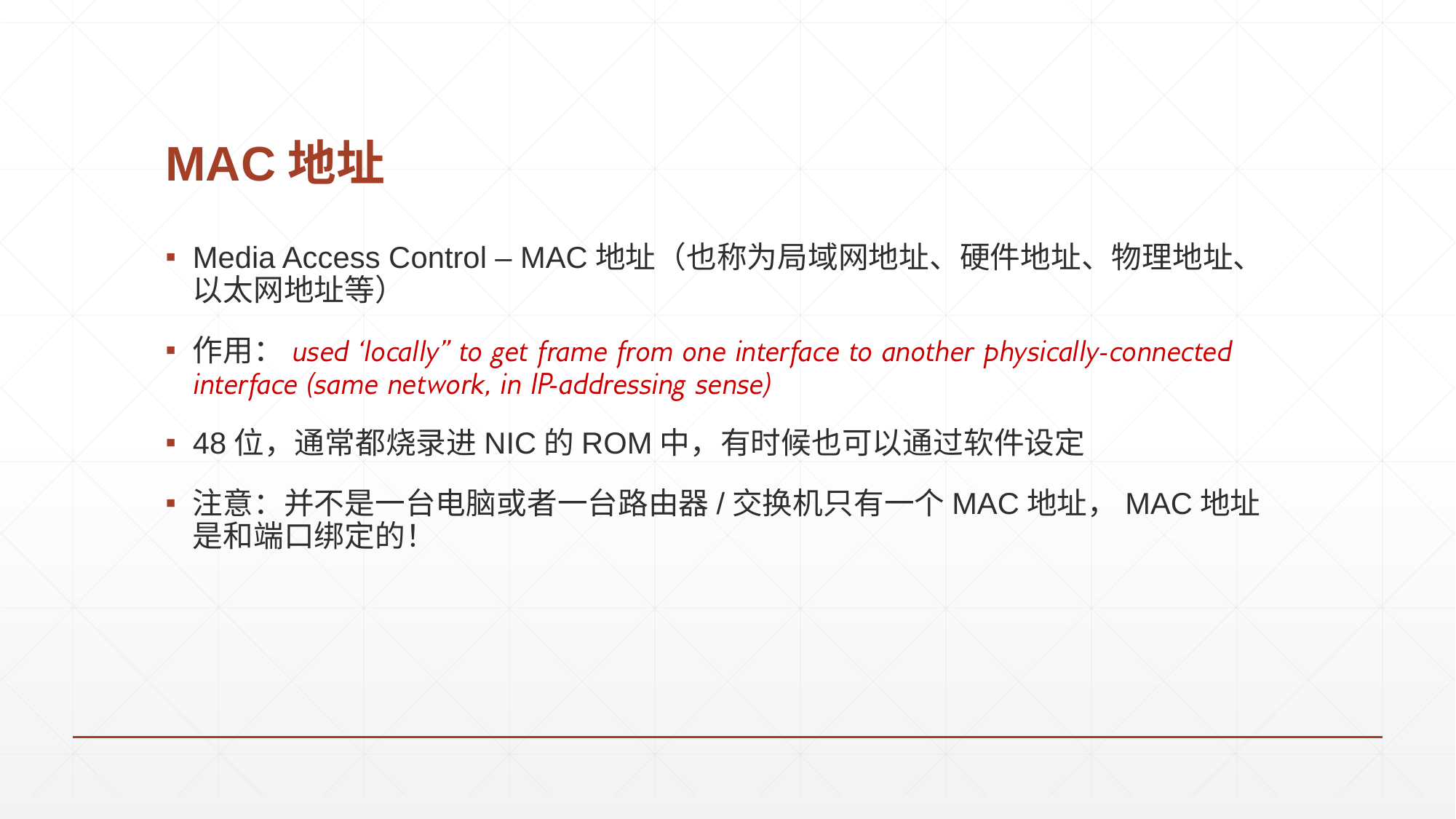

# MAC地址
Media Access Control – MAC地址（也称为局域网地址、硬件地址、物理地址、以太网地址等）
作用：used ‘locally” to get frame from one interface to another physically-connected interface (same network, in IP-addressing sense)
48位，通常都烧录进NIC的ROM中，有时候也可以通过软件设定
注意：并不是一台电脑或者一台路由器/交换机只有一个MAC地址，MAC地址是和端口绑定的！